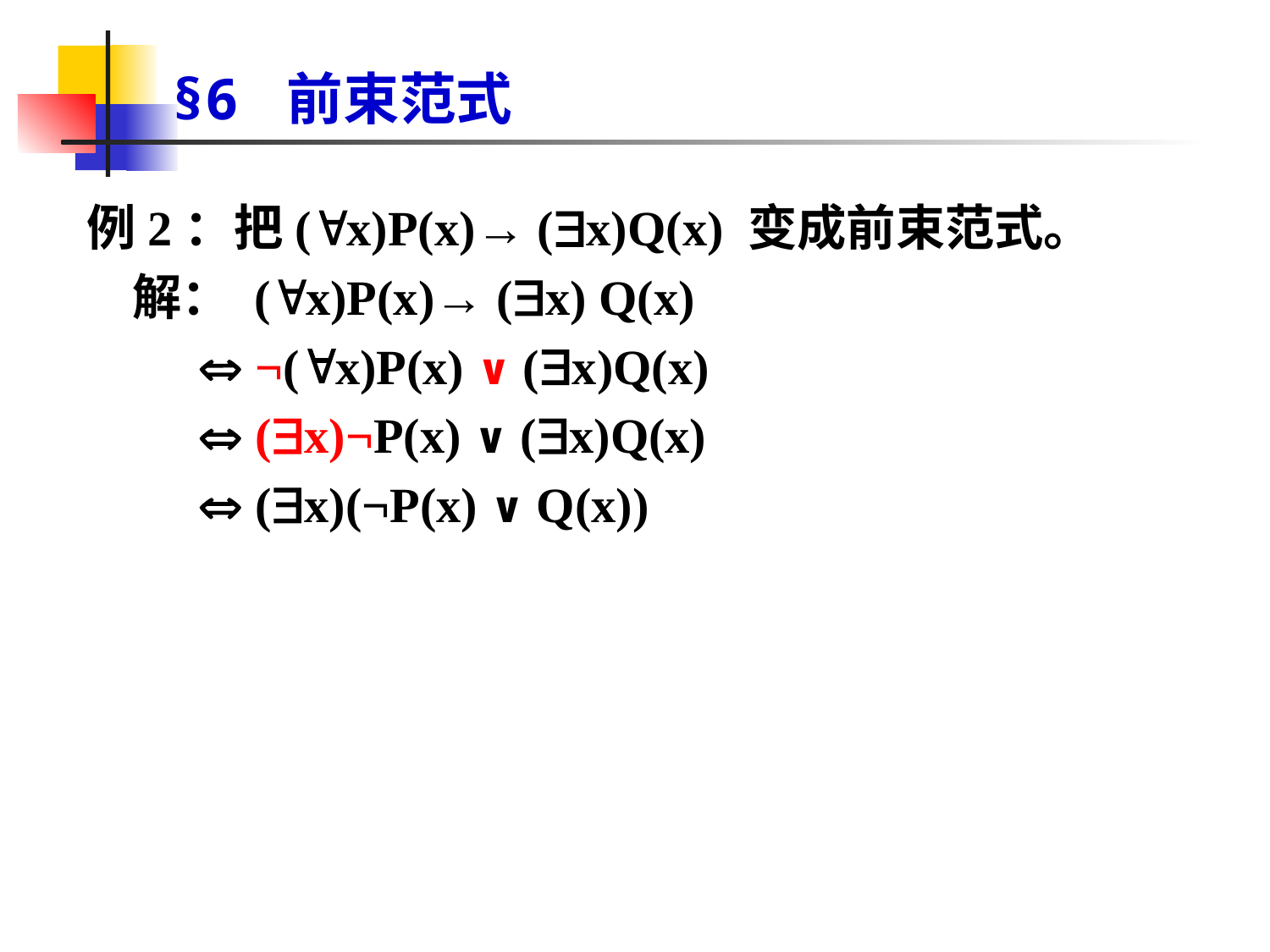

# §6 前束范式
例2：把(∀x)P(x)→ (∃x)Q(x) 变成前束范式。
   解： (∀x)P(x)→ (∃x) Q(x)
         ⇔ ¬(∀x)P(x) ∨ (∃x)Q(x)
         ⇔ (∃x)¬P(x) ∨ (∃x)Q(x)
         ⇔ (∃x)(¬P(x) ∨ Q(x))
80